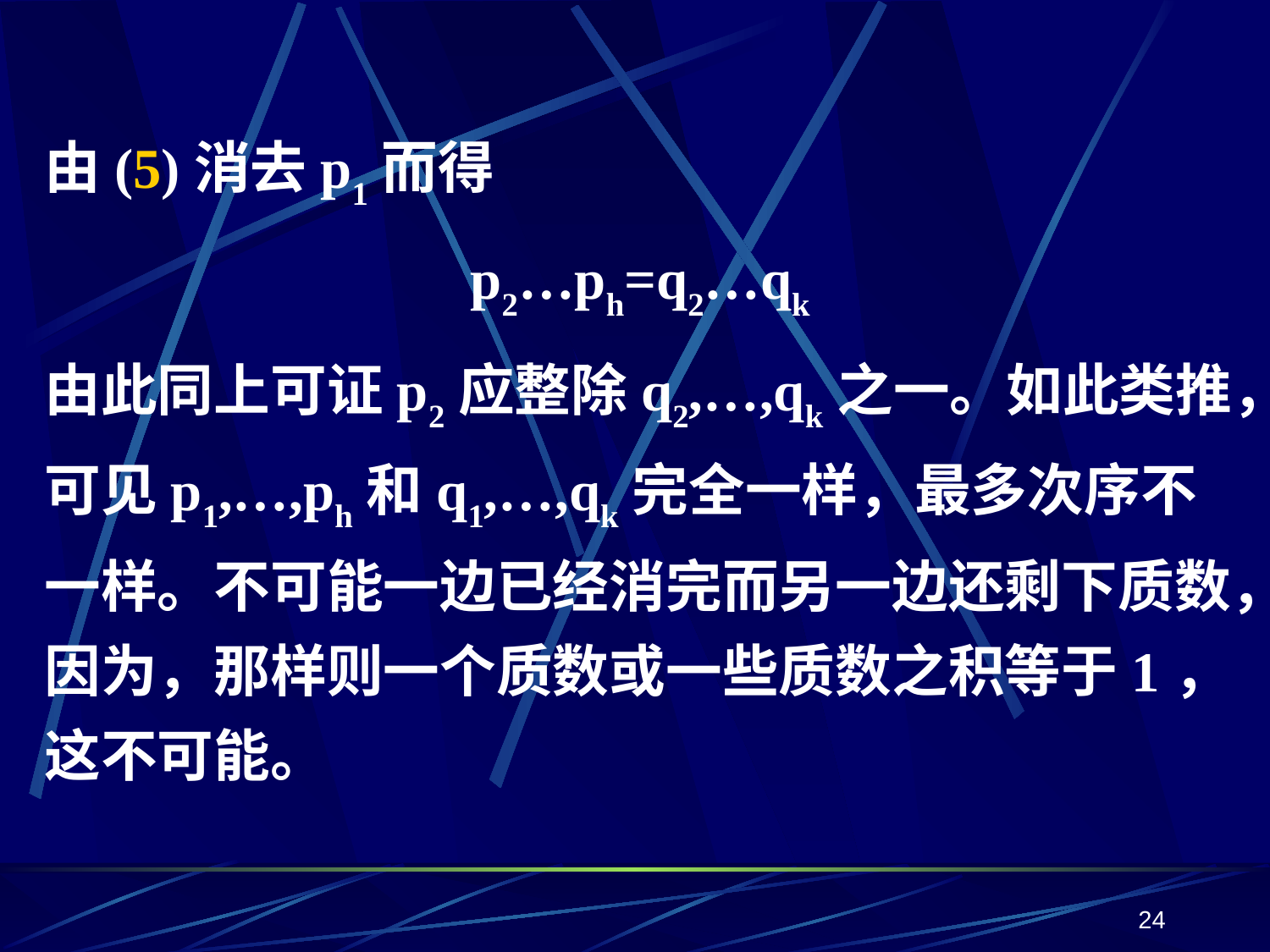

由(5)消去p1而得
p2…ph=q2…qk
由此同上可证p2应整除q2,…,qk之一。如此类推，可见p1,…,ph和q1,…,qk完全一样，最多次序不一样。不可能一边已经消完而另一边还剩下质数，因为，那样则一个质数或一些质数之积等于1，这不可能。
24